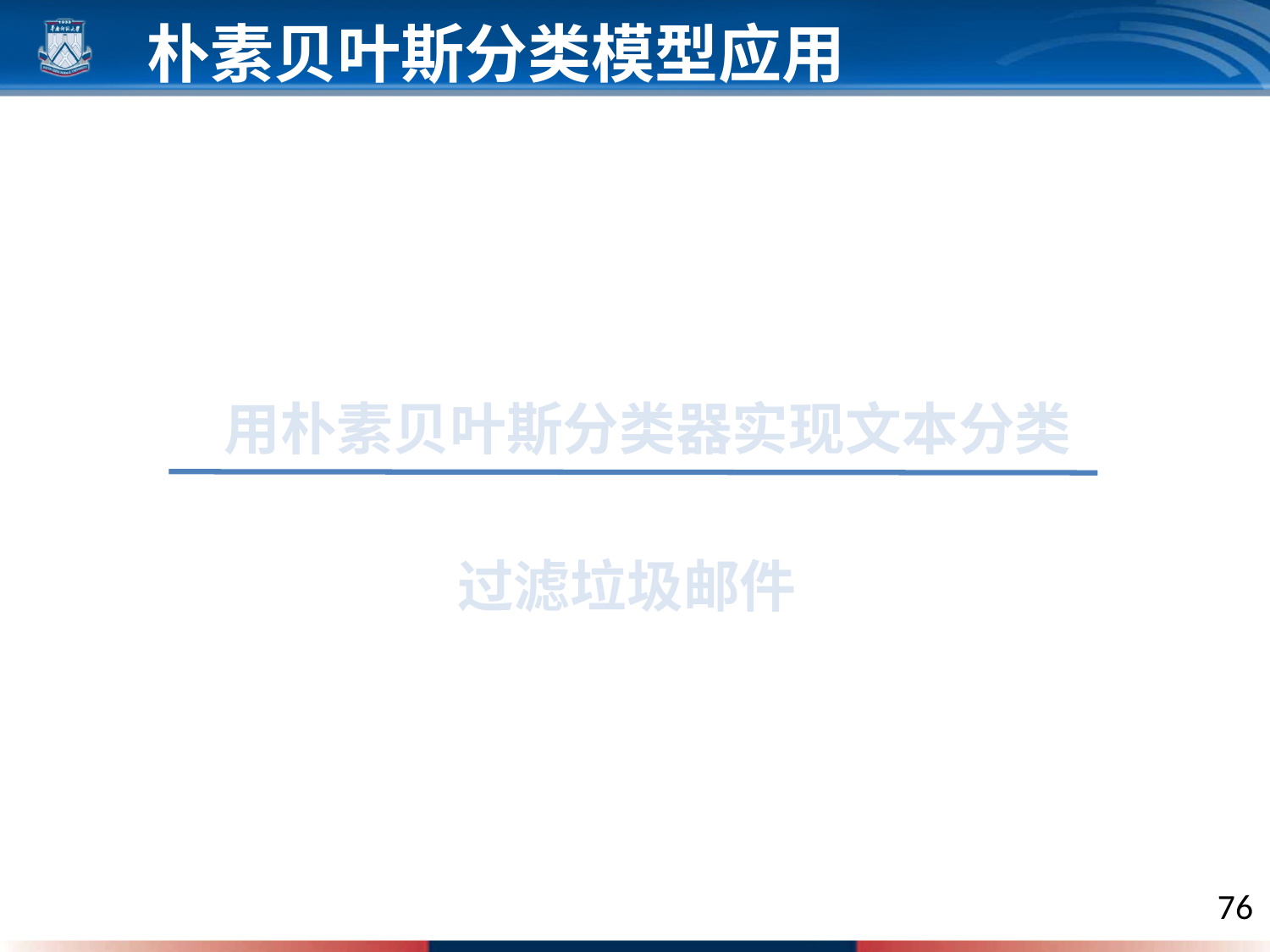

朴素贝叶斯分类模型应用
用朴素贝叶斯分类器实现文本分类
过滤垃圾邮件